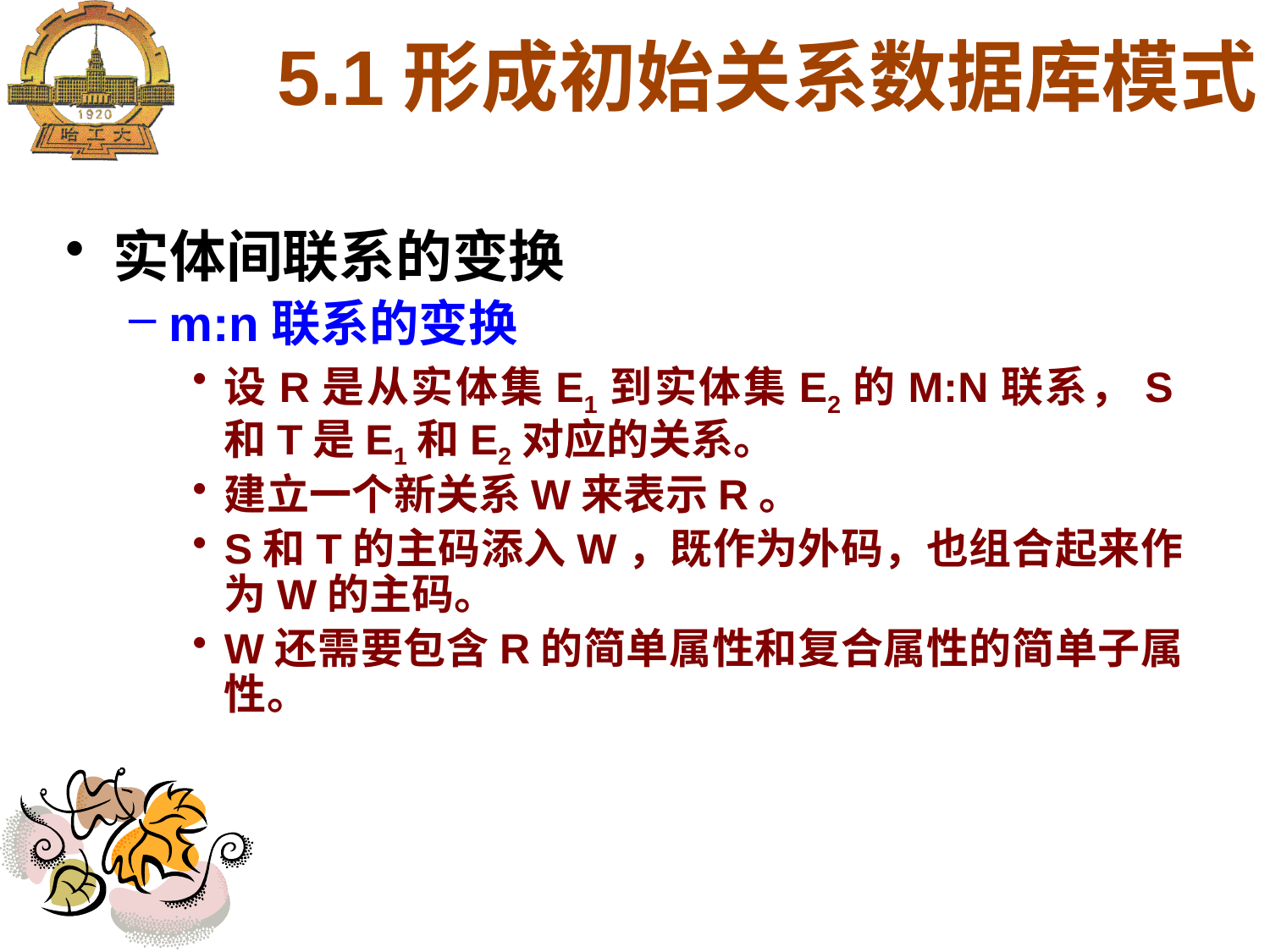

5.1形成初始关系数据库模式
实体间联系的变换
m:n联系的变换
设R是从实体集E1到实体集E2的M:N联系，S和T是E1和E2对应的关系。
建立一个新关系W来表示R。
S和T的主码添入W，既作为外码，也组合起来作为W的主码。
W还需要包含R的简单属性和复合属性的简单子属性。